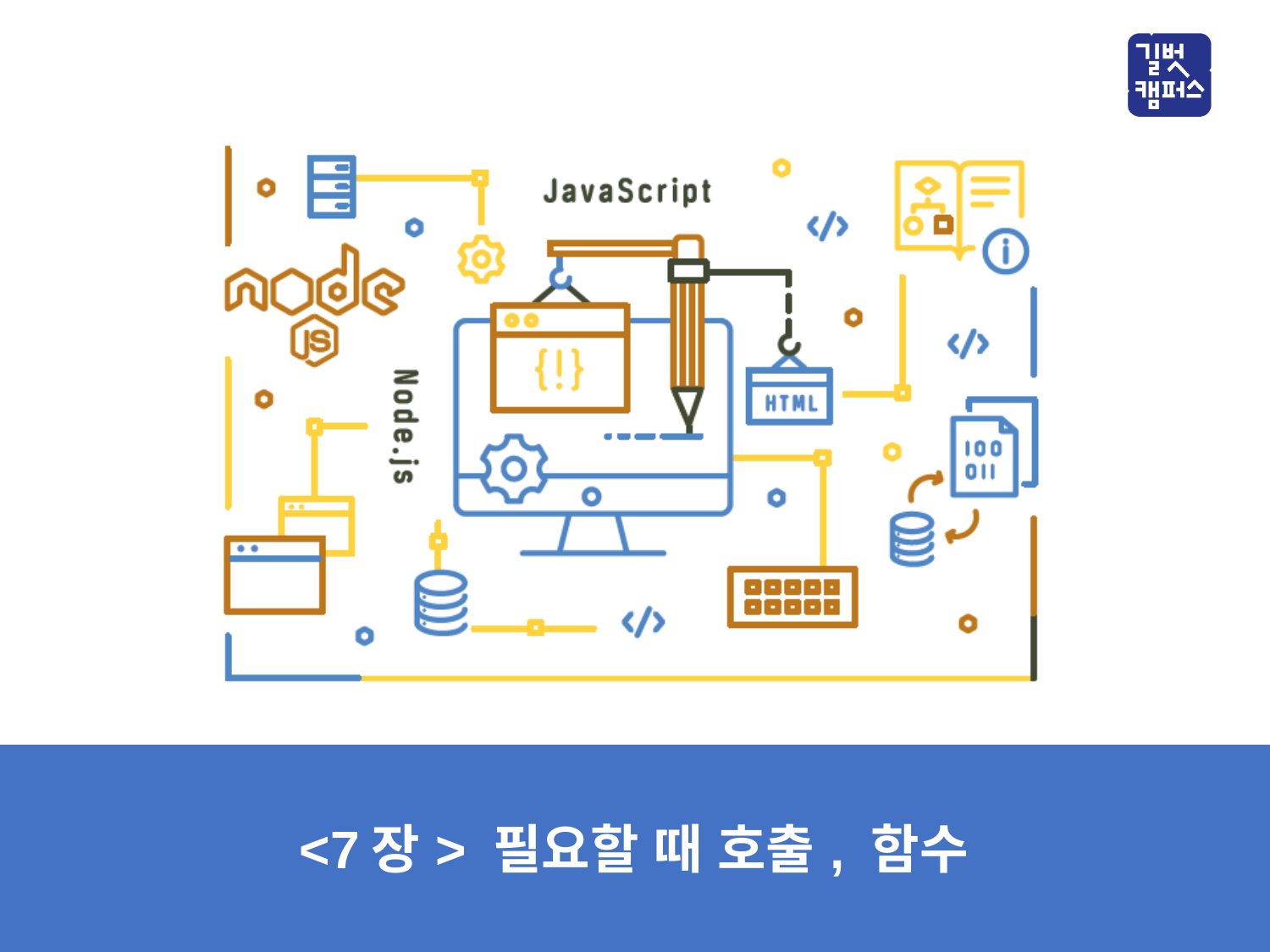

<7장> 필요할 때 호출, 함수
<1장> 전기의 기본 개념과 팅커캐드